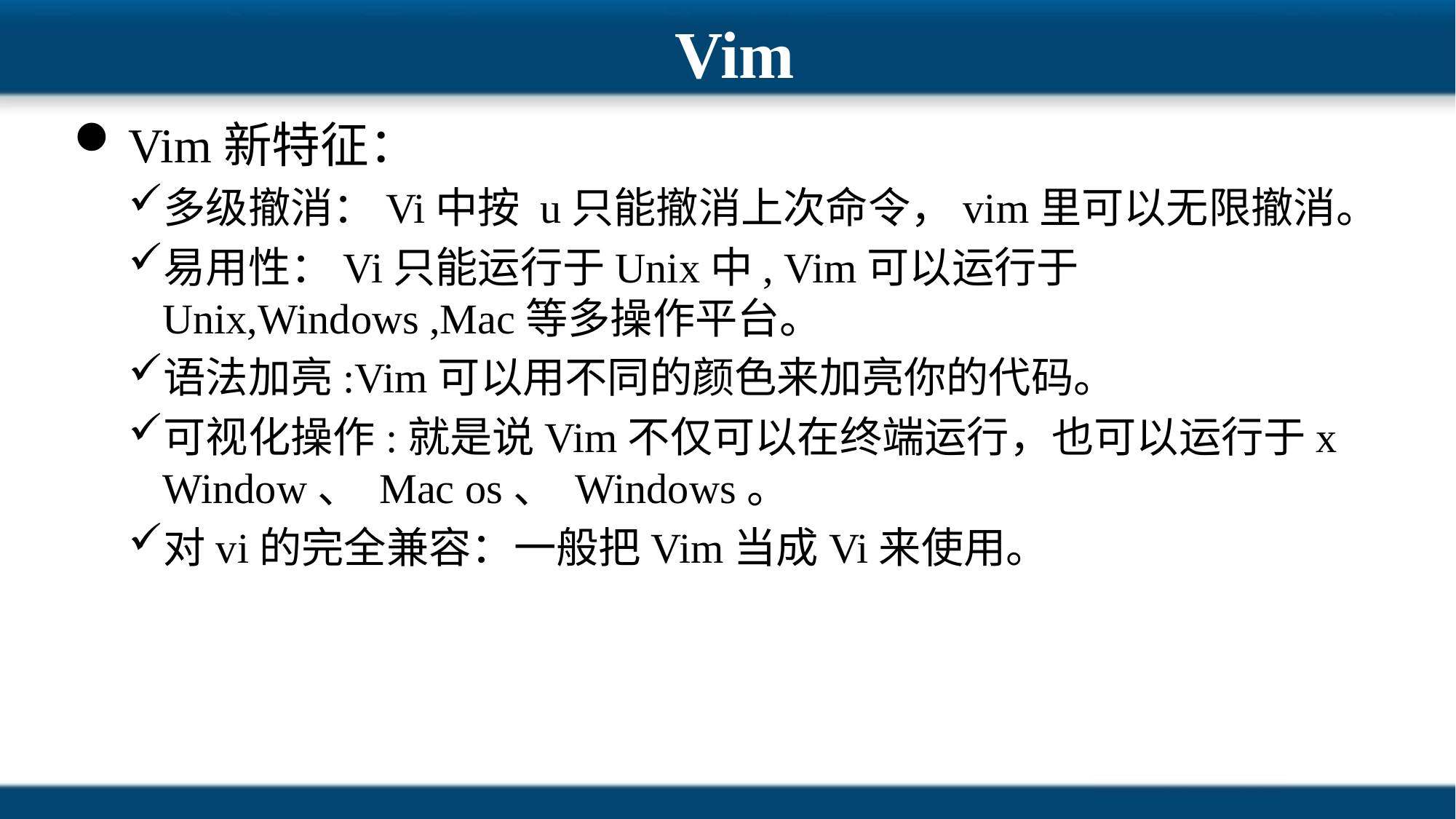

# Vim
Vim新特征：
多级撤消：Vi中按 u只能撤消上次命令，vim里可以无限撤消。
易用性：Vi只能运行于Unix中, Vim可以运行于Unix,Windows ,Mac等多操作平台。
语法加亮:Vim可以用不同的颜色来加亮你的代码。
可视化操作:就是说Vim不仅可以在终端运行，也可以运行于x Window、 Mac os、 Windows。
对vi的完全兼容：一般把Vim当成Vi来使用。